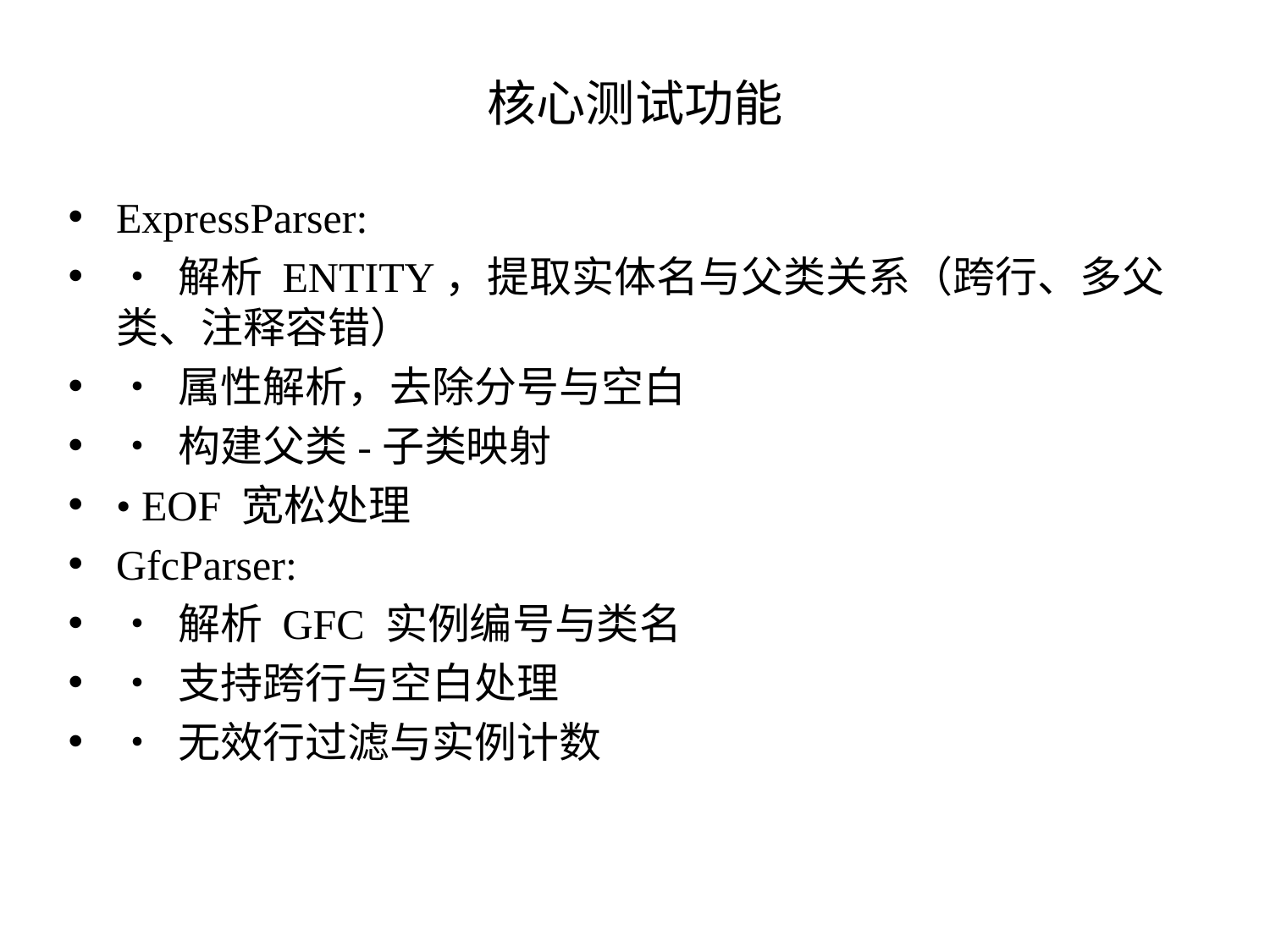

# 核心测试功能
ExpressParser:
• 解析 ENTITY，提取实体名与父类关系（跨行、多父类、注释容错）
• 属性解析，去除分号与空白
• 构建父类-子类映射
• EOF 宽松处理
GfcParser:
• 解析 GFC 实例编号与类名
• 支持跨行与空白处理
• 无效行过滤与实例计数